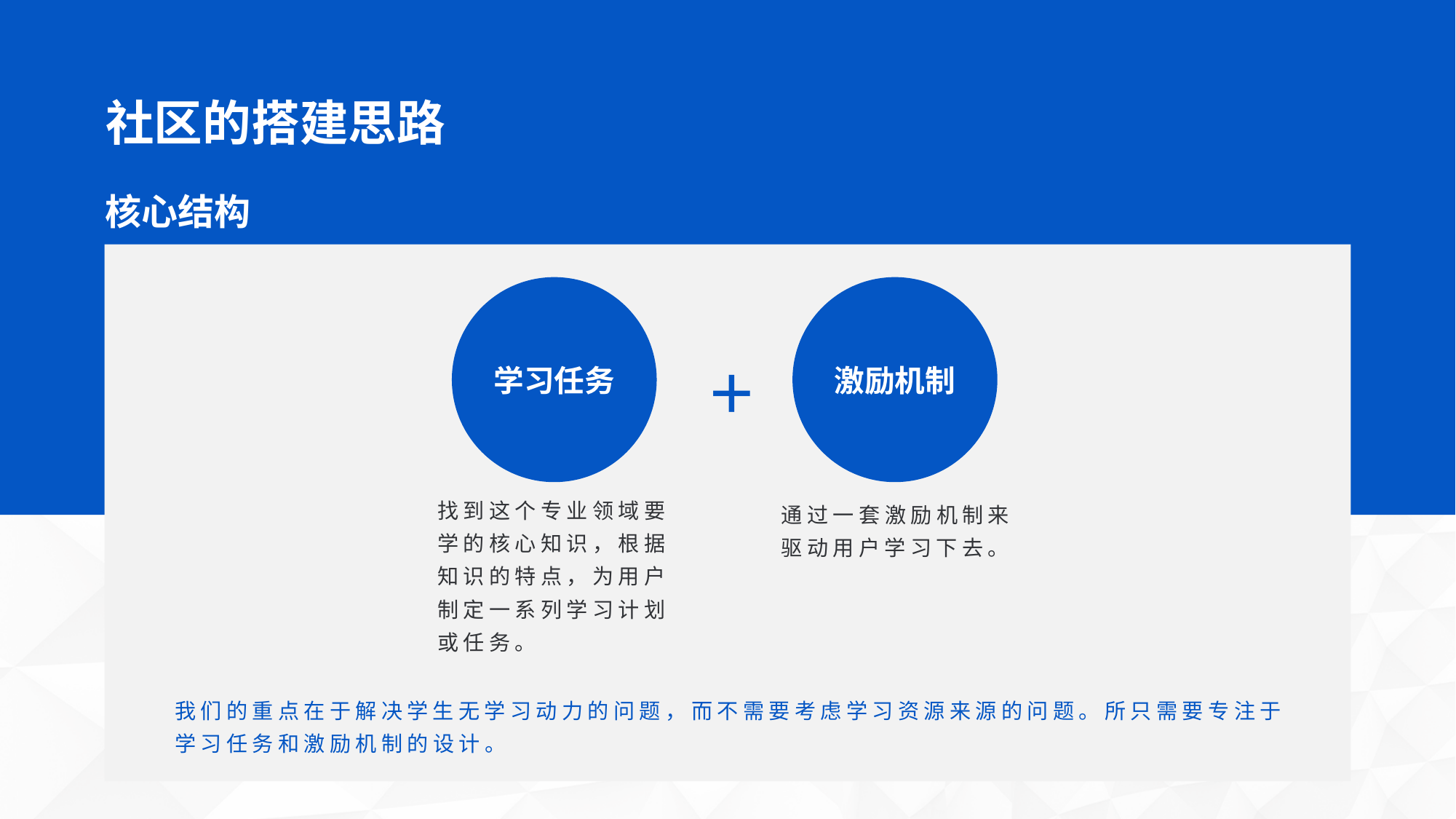

社区的搭建思路
核心结构

学习任务
激励机制
+
找到这个专业领域要学的核心知识，根据知识的特点，为用户制定一系列学习计划或任务。
通过一套激励机制来驱动用户学习下去。
我们的重点在于解决学生无学习动力的问题，而不需要考虑学习资源来源的问题。所只需要专注于学习任务和激励机制的设计。